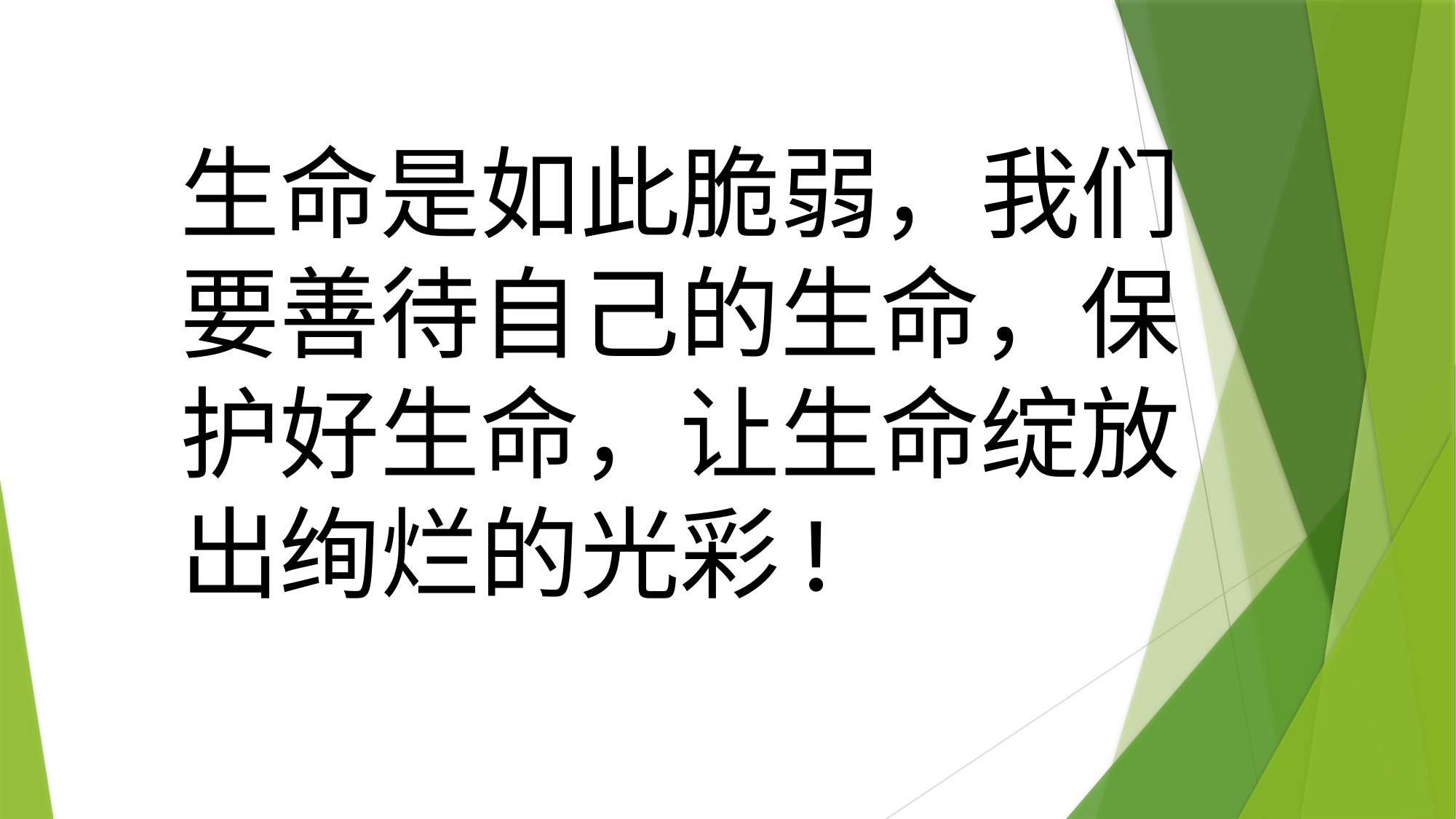

生命是如此脆弱，我们要善待自己的生命，保护好生命，让生命绽放出绚烂的光彩!